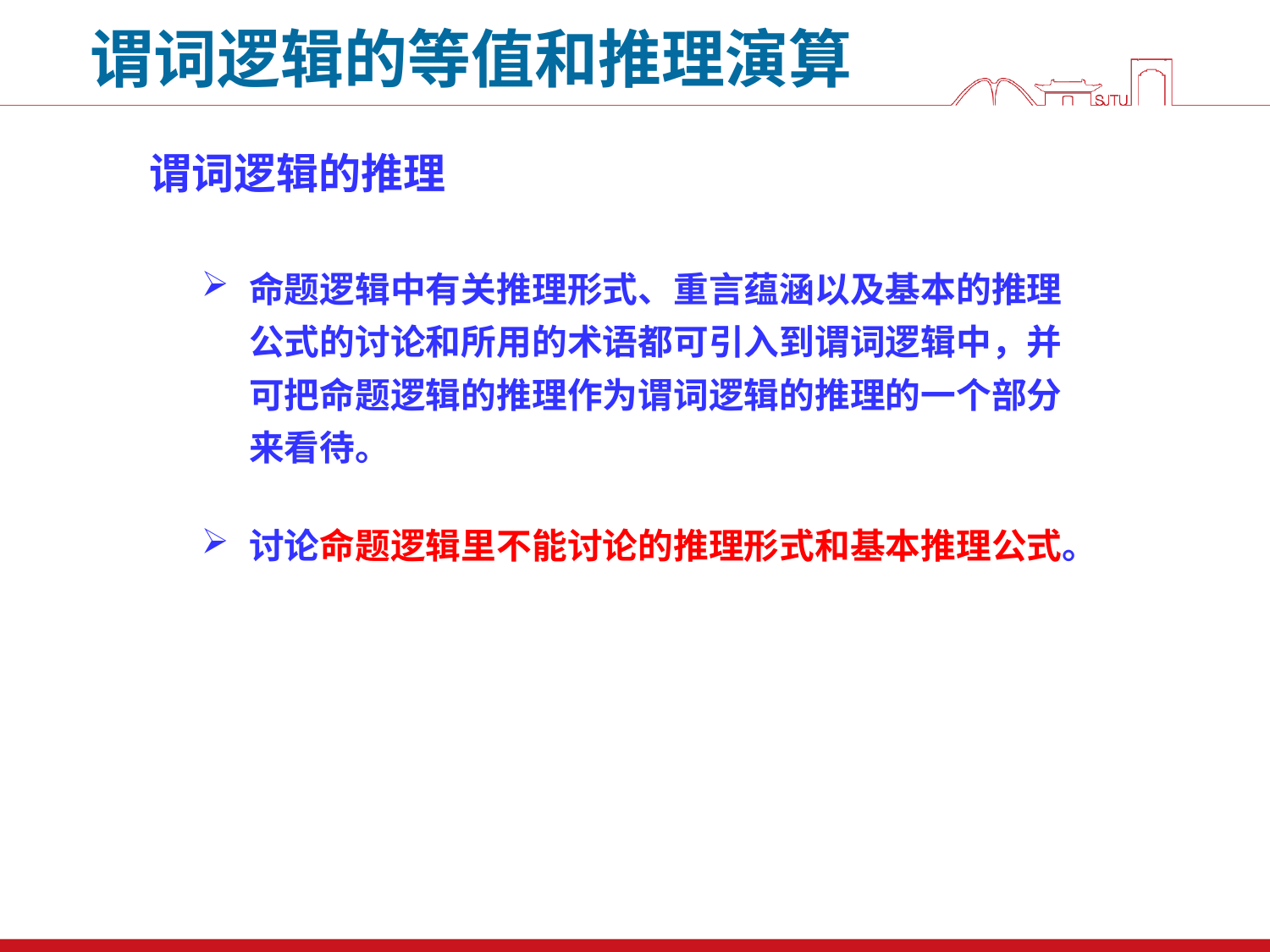

谓词逻辑的等值和推理演算
谓词逻辑的推理
命题逻辑中有关推理形式、重言蕴涵以及基本的推理公式的讨论和所用的术语都可引入到谓词逻辑中，并可把命题逻辑的推理作为谓词逻辑的推理的一个部分来看待。
讨论命题逻辑里不能讨论的推理形式和基本推理公式。